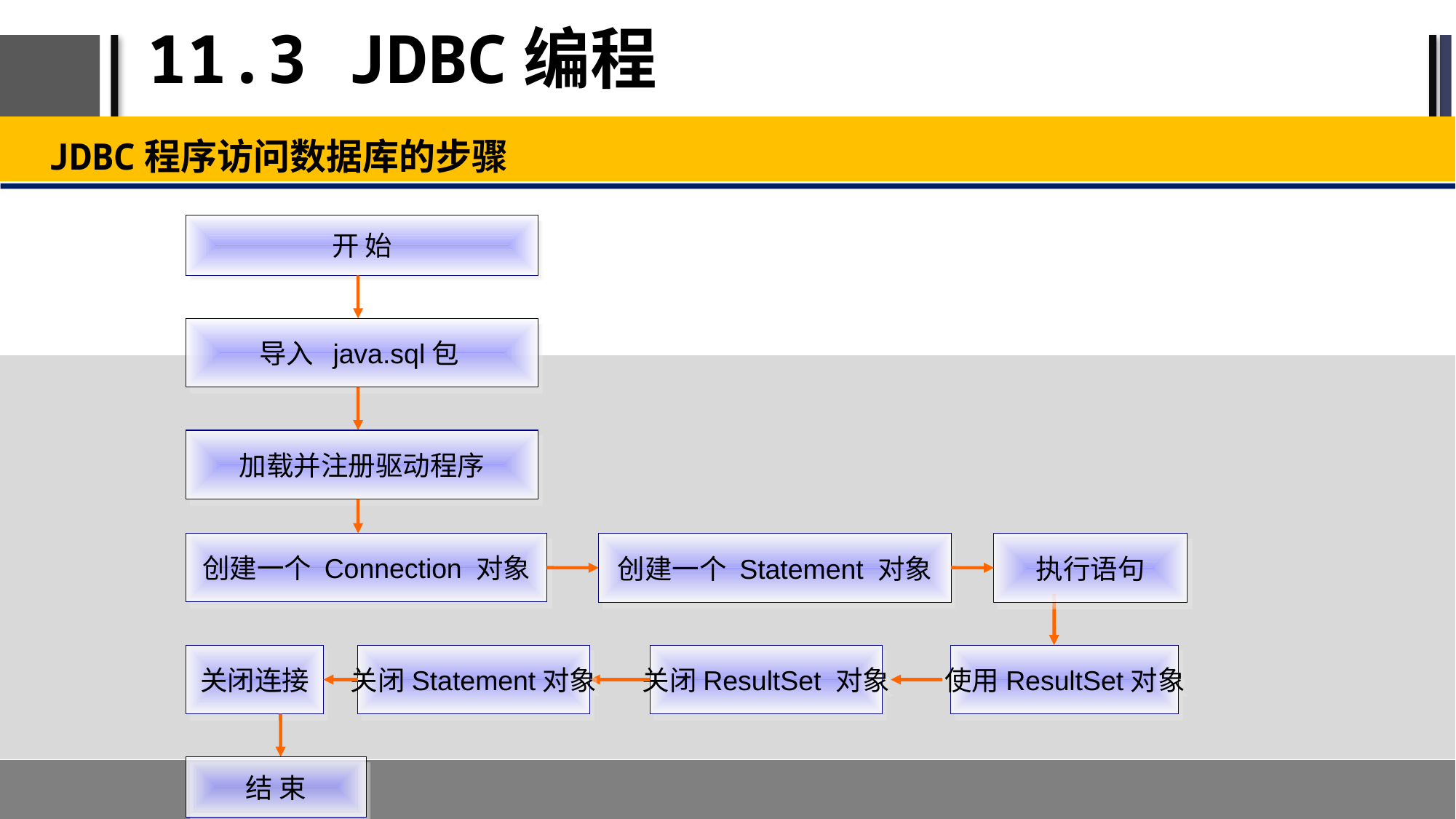

# 11.3 JDBC编程

JDBC程序访问数据库的步骤

开 始

导入  java.sql包

加载并注册驱动程序

创建一个 Connection 对象
执行语句
创建一个 Statement 对象

关闭连接
关闭Statement对象
关闭ResultSet 对象
使用ResultSet对象

结 束